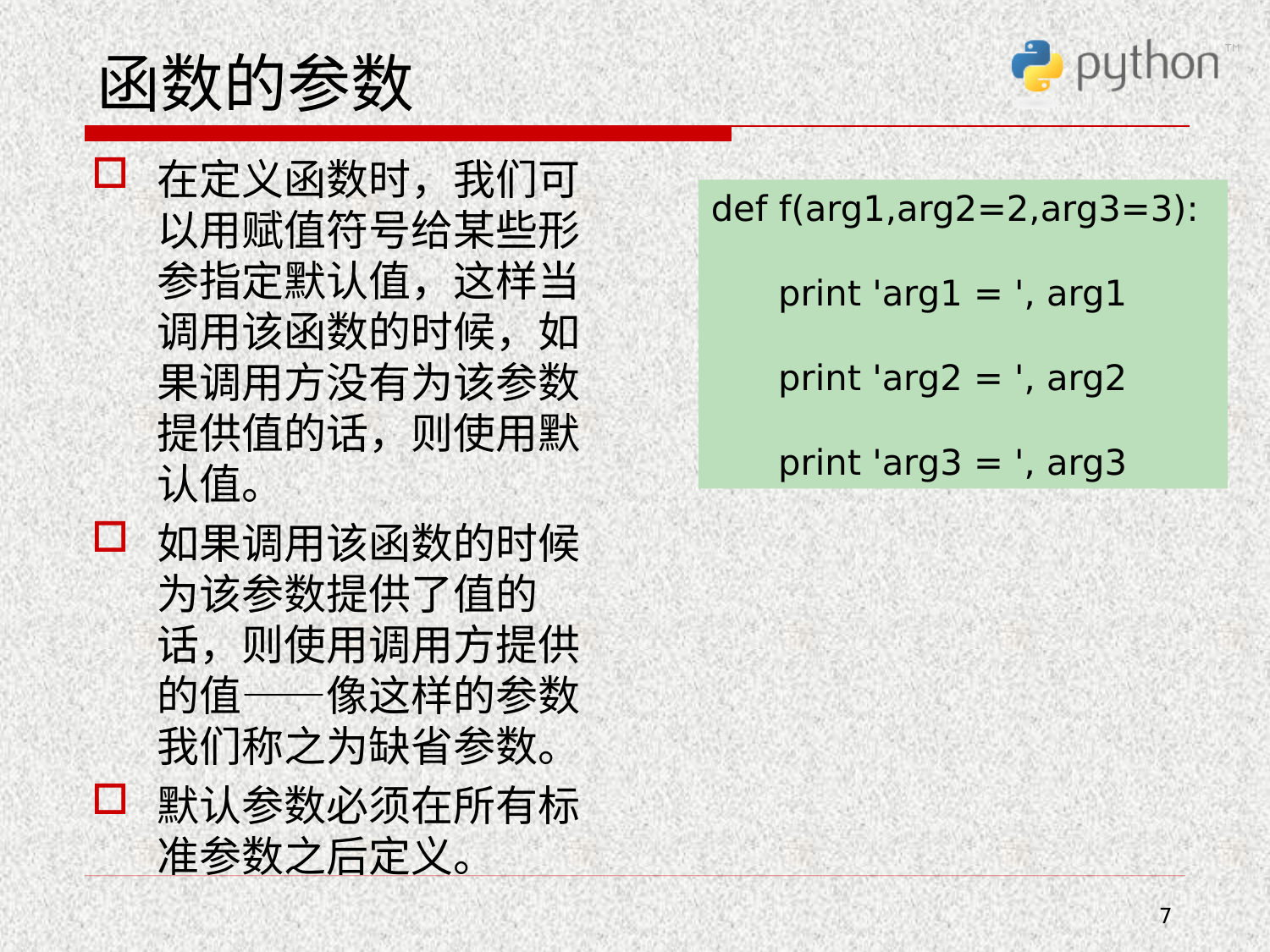

# 函数的参数
在定义函数时，我们可以用赋值符号给某些形参指定默认值，这样当调用该函数的时候，如果调用方没有为该参数提供值的话，则使用默认值。
如果调用该函数的时候为该参数提供了值的话，则使用调用方提供的值——像这样的参数我们称之为缺省参数。
默认参数必须在所有标准参数之后定义。
def f(arg1,arg2=2,arg3=3):

      print 'arg1 = ', arg1

      print 'arg2 = ', arg2

      print 'arg3 = ', arg3
7